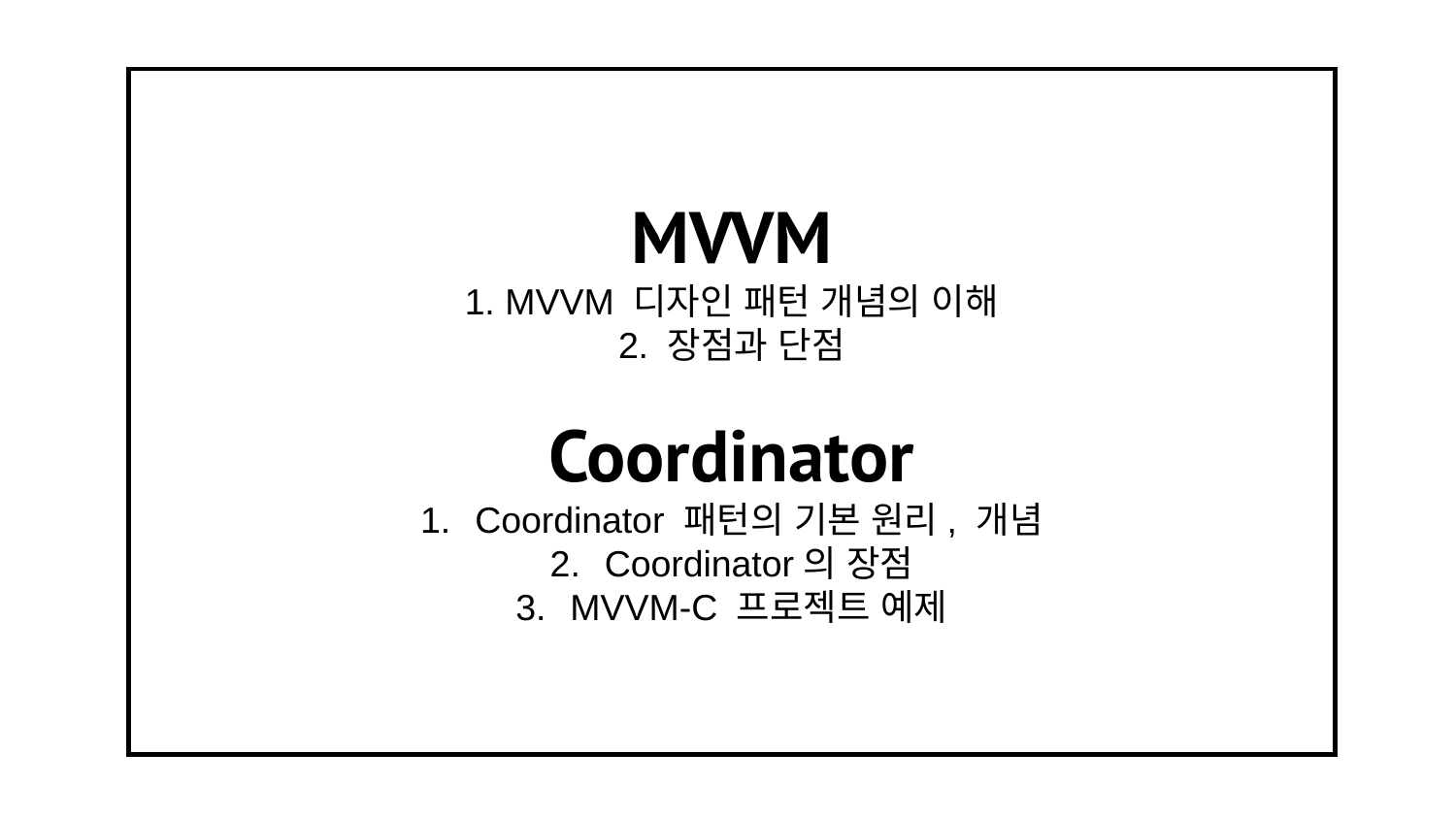

MVVM
1. MVVM 디자인 패턴 개념의 이해
2. 장점과 단점

Coordinator
Coordinator 패턴의 기본 원리, 개념
Coordinator의 장점
MVVM-C 프로젝트 예제